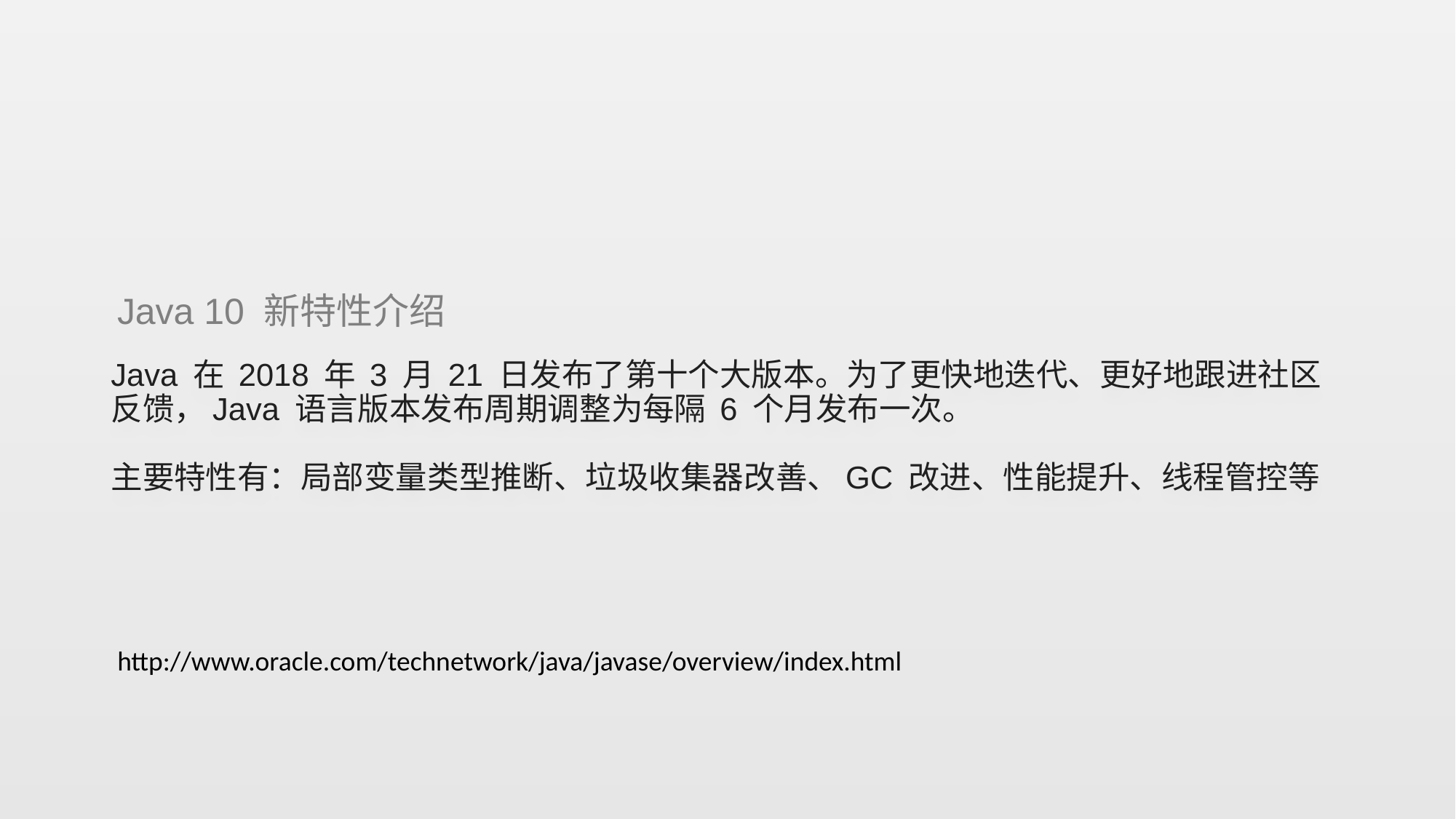

Java 10 新特性介绍
# Java 在 2018 年 3 月 21 日发布了第十个大版本。为了更快地迭代、更好地跟进社区反馈，Java 语言版本发布周期调整为每隔 6 个月发布一次。 主要特性有：局部变量类型推断、垃圾收集器改善、GC 改进、性能提升、线程管控等
http://www.oracle.com/technetwork/java/javase/overview/index.html